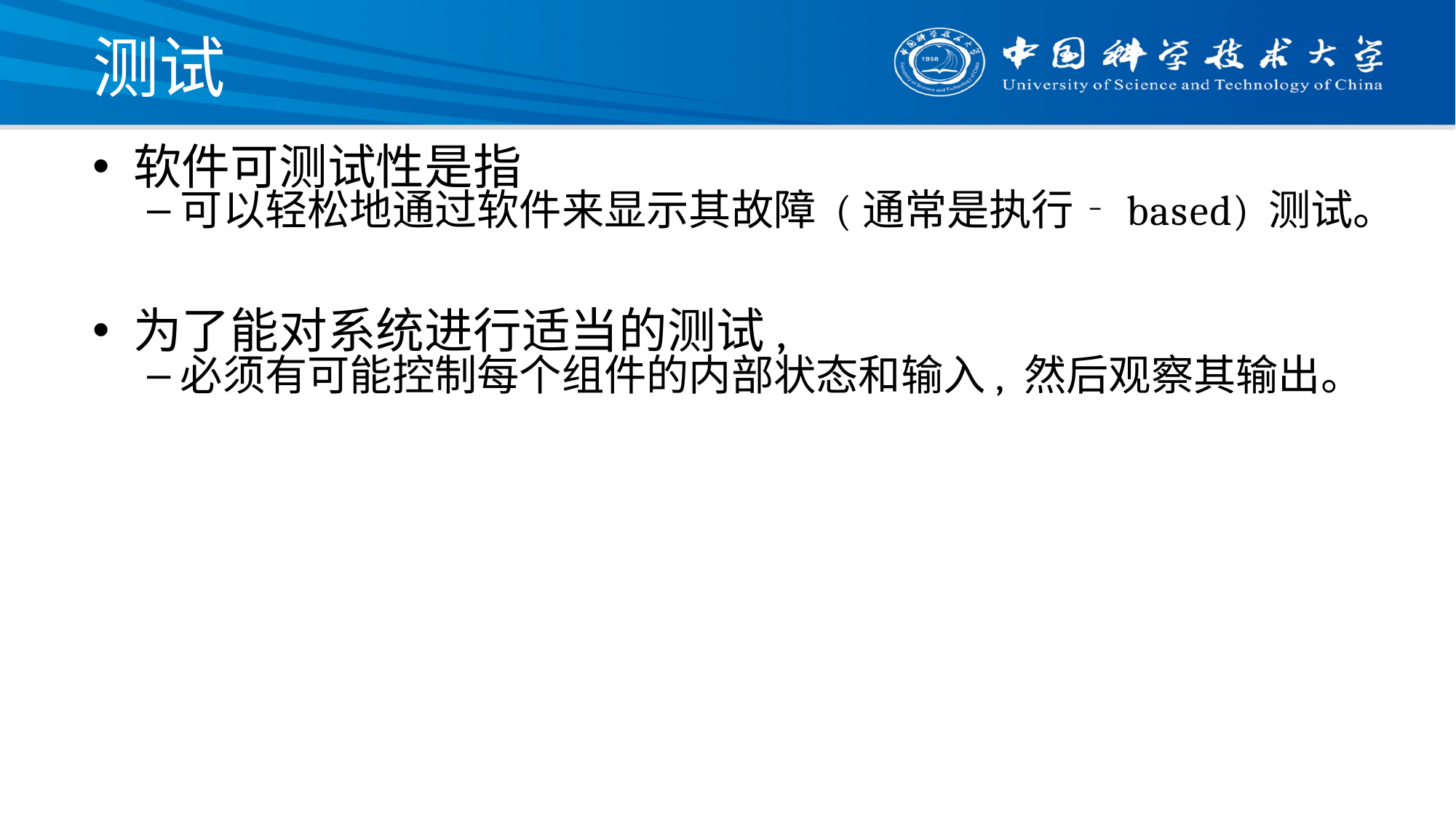

# 测试
软件可测试性是指
可以轻松地通过软件来显示其故障 (通常是执行‐based) 测试。

为了能对系统进行适当的测试,
必须有可能控制每个组件的内部状态和输入, 然后观察其输出。